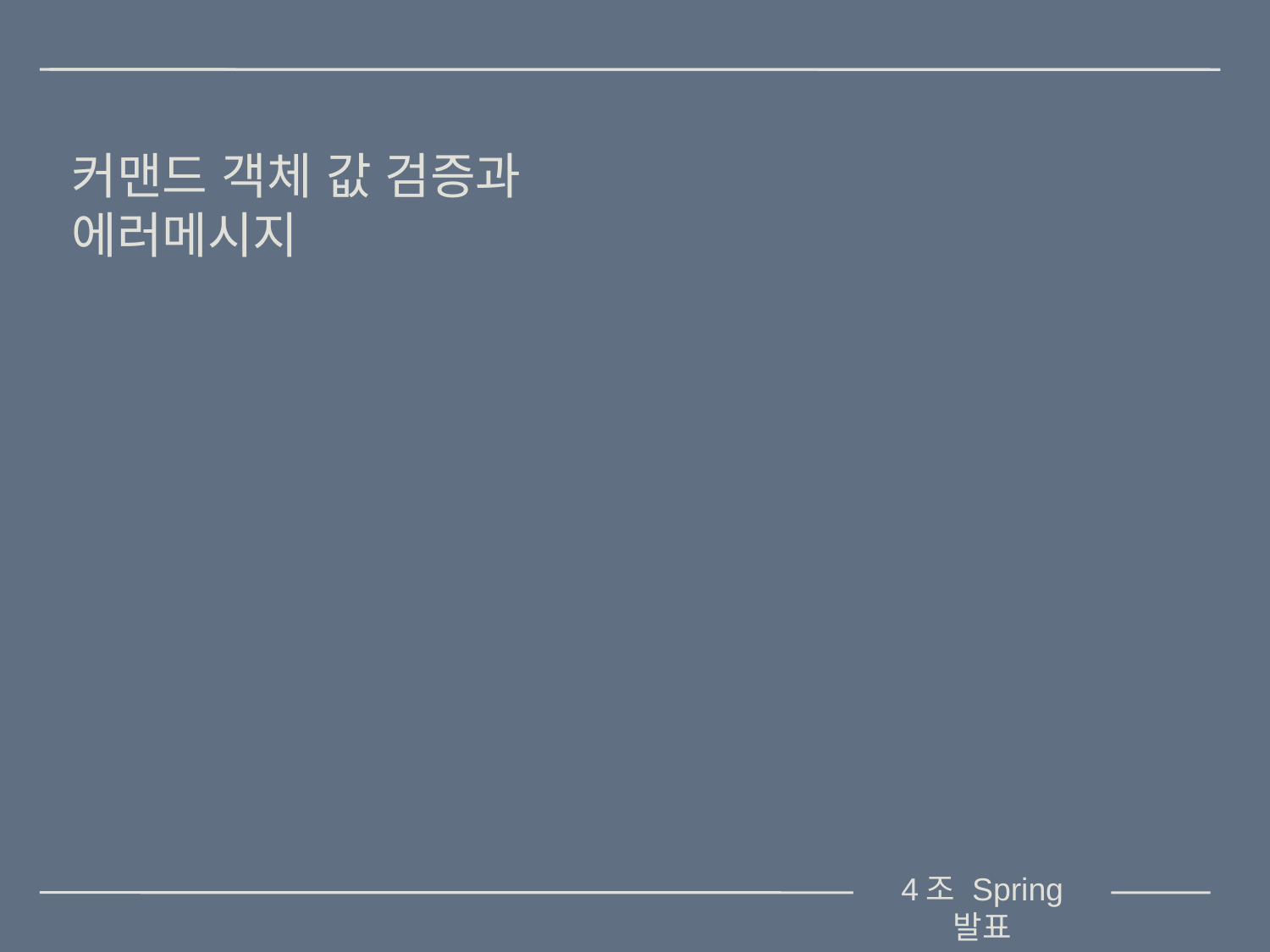

커맨드 객체 값 검증과
에러메시지
4조 Spring 발표